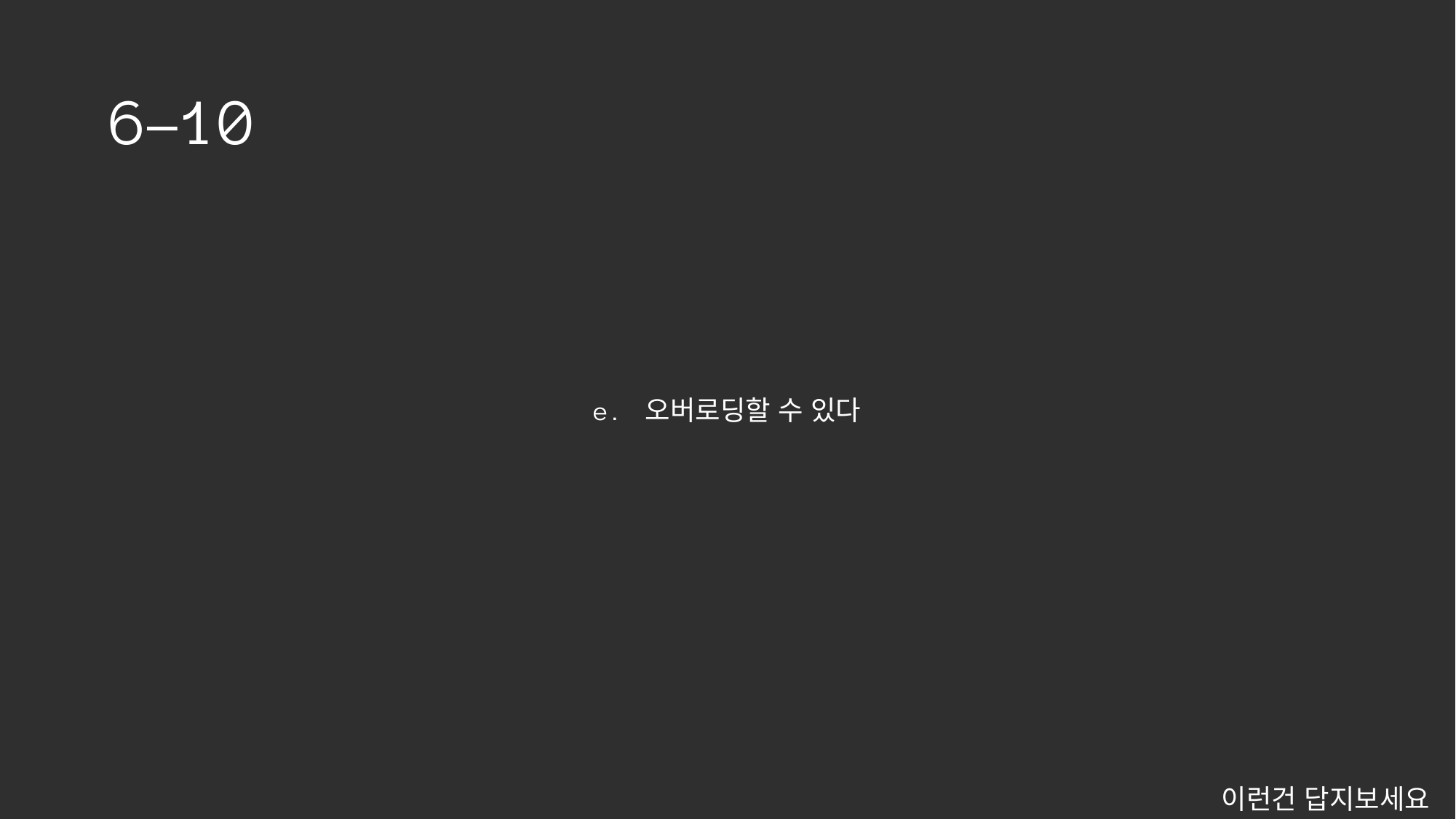

# 6-10
e. 오버로딩할 수 있다
이런건 답지보세요